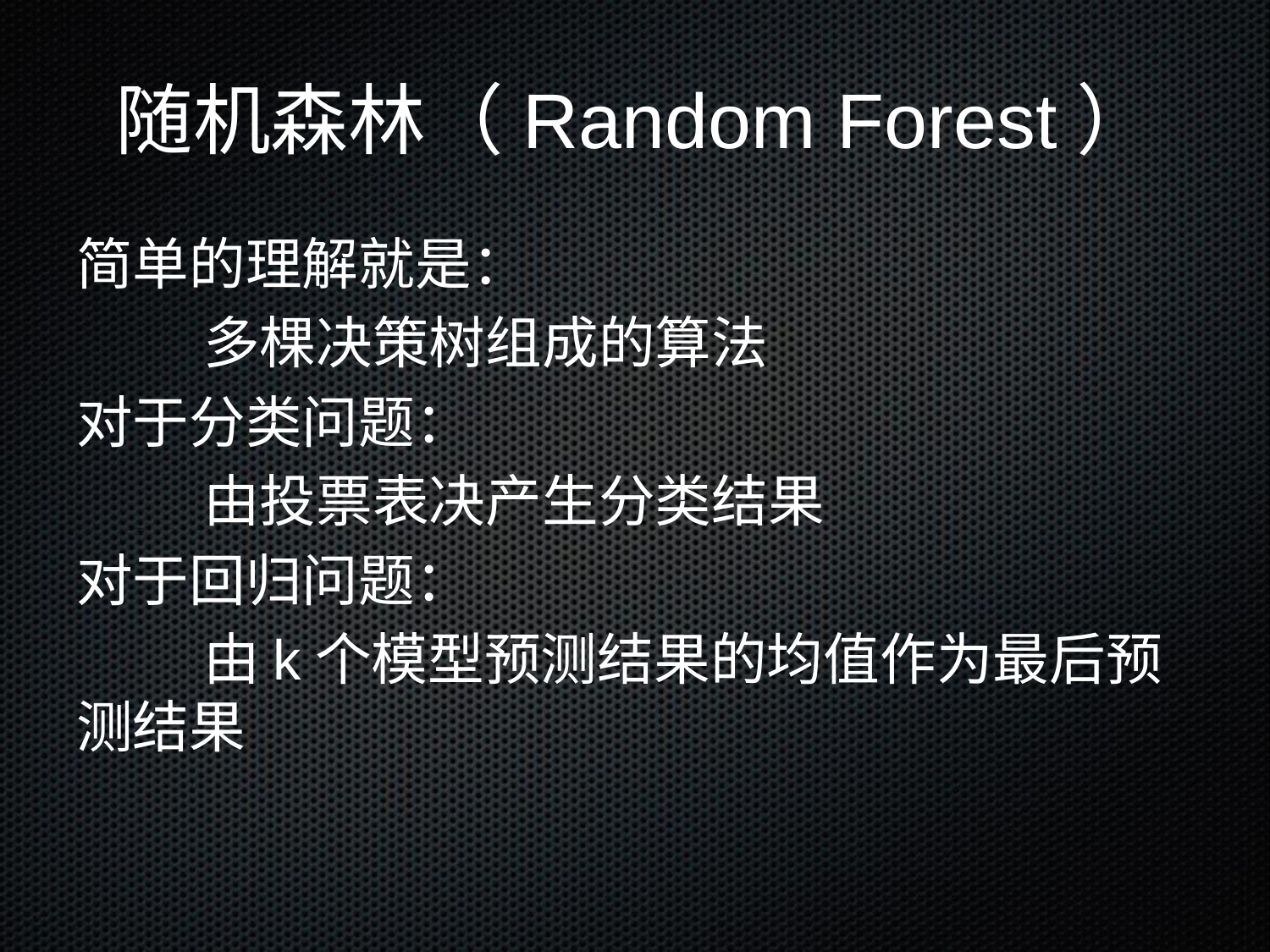

# 随机森林（Random Forest）
简单的理解就是：
	多棵决策树组成的算法
对于分类问题：
	由投票表决产生分类结果
对于回归问题：
	由k个模型预测结果的均值作为最后预测结果